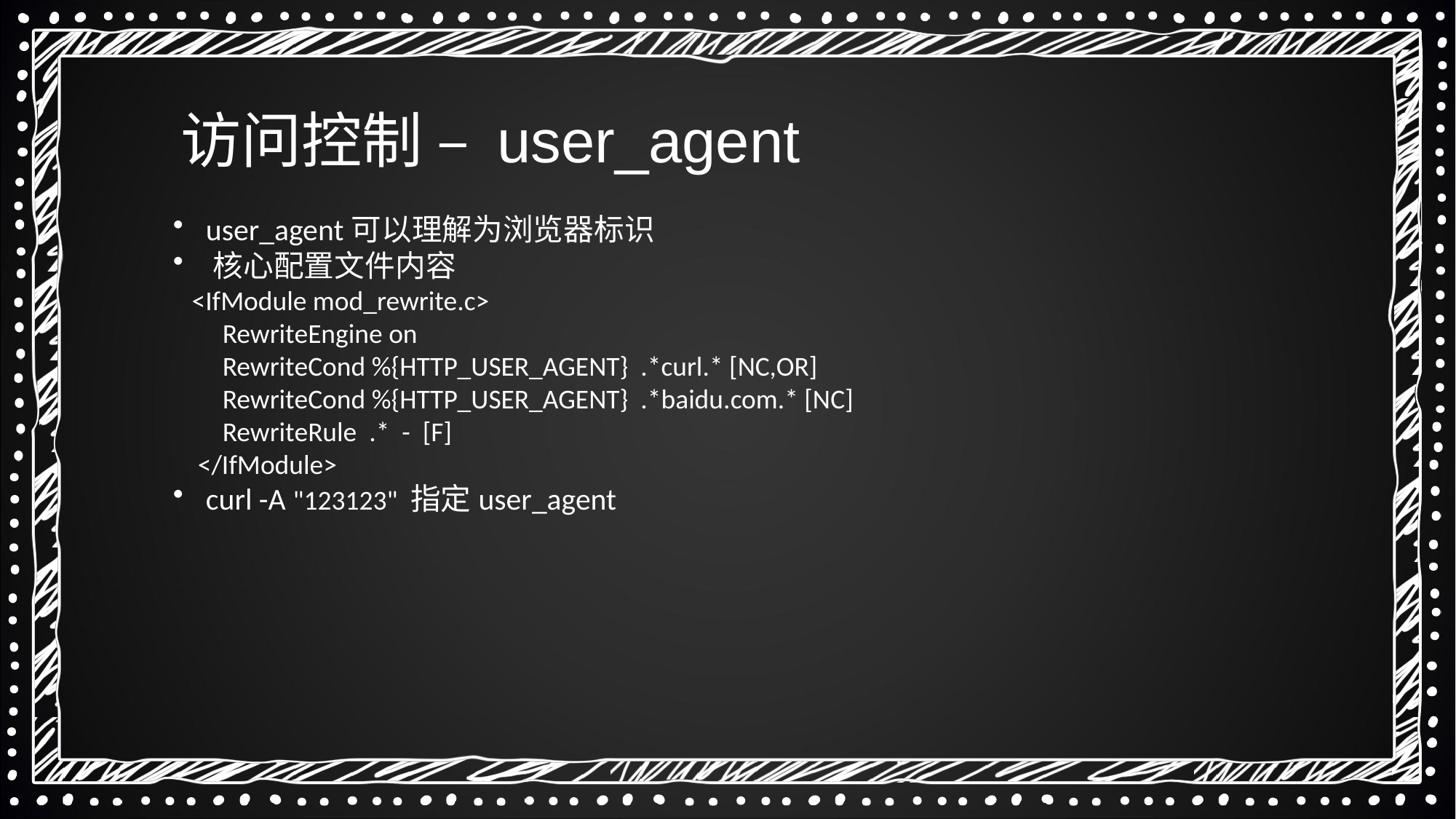

访问控制 – user_agent
 user_agent可以理解为浏览器标识
 核心配置文件内容
   <IfModule mod_rewrite.c>
        RewriteEngine on
        RewriteCond %{HTTP_USER_AGENT}  .*curl.* [NC,OR]
        RewriteCond %{HTTP_USER_AGENT}  .*baidu.com.* [NC]
        RewriteRule  .*  -  [F]
    </IfModule>
 curl -A "123123" 指定user_agent